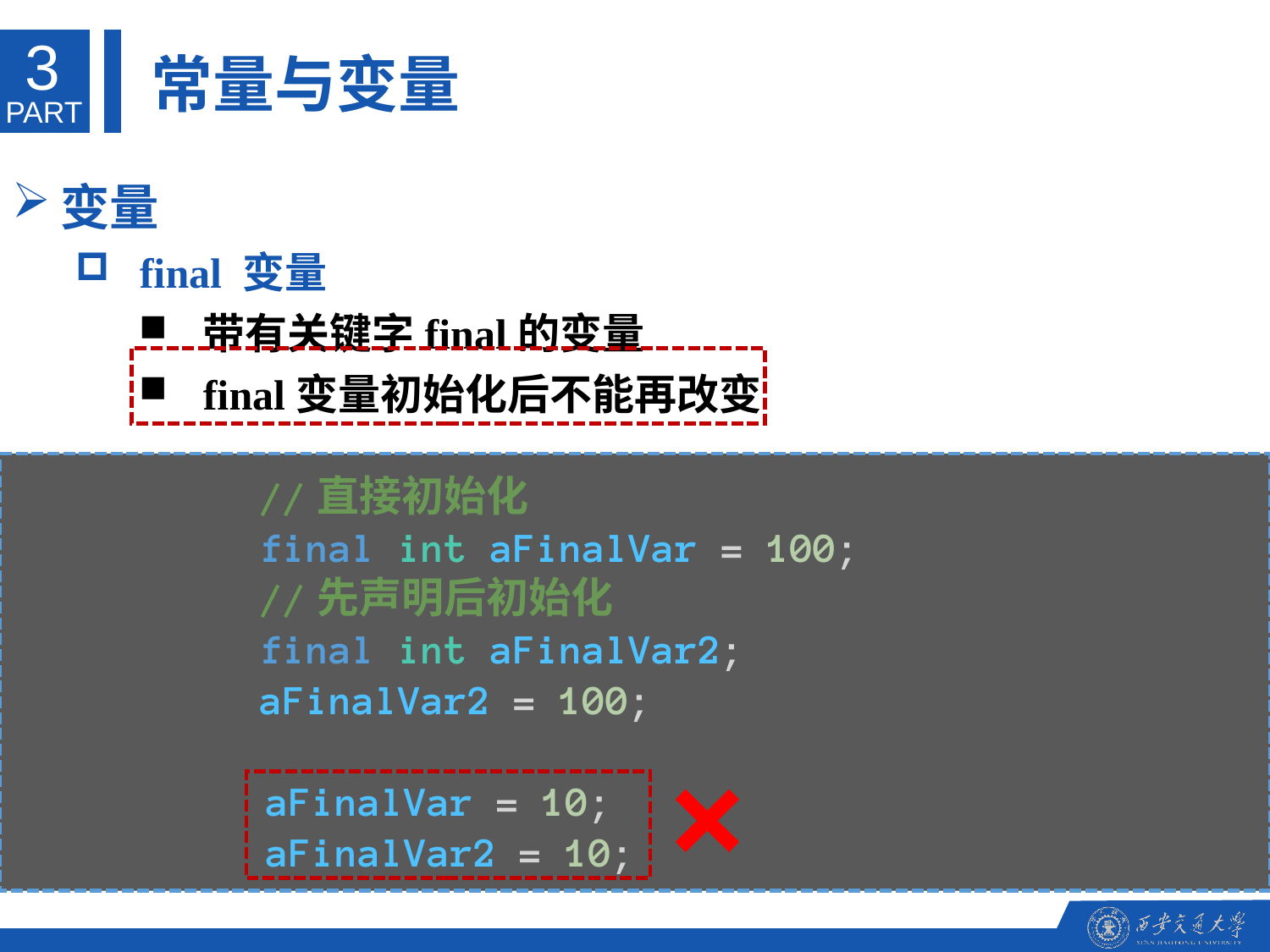

3
常量与变量
PART
变量
final 变量
带有关键字final的变量
final变量初始化后不能再改变

        //直接初始化
        final int aFinalVar = 100;
        //先声明后初始化
        final int aFinalVar2;
        aFinalVar2 = 100;

aFinalVar = 10;
aFinalVar2 = 10;